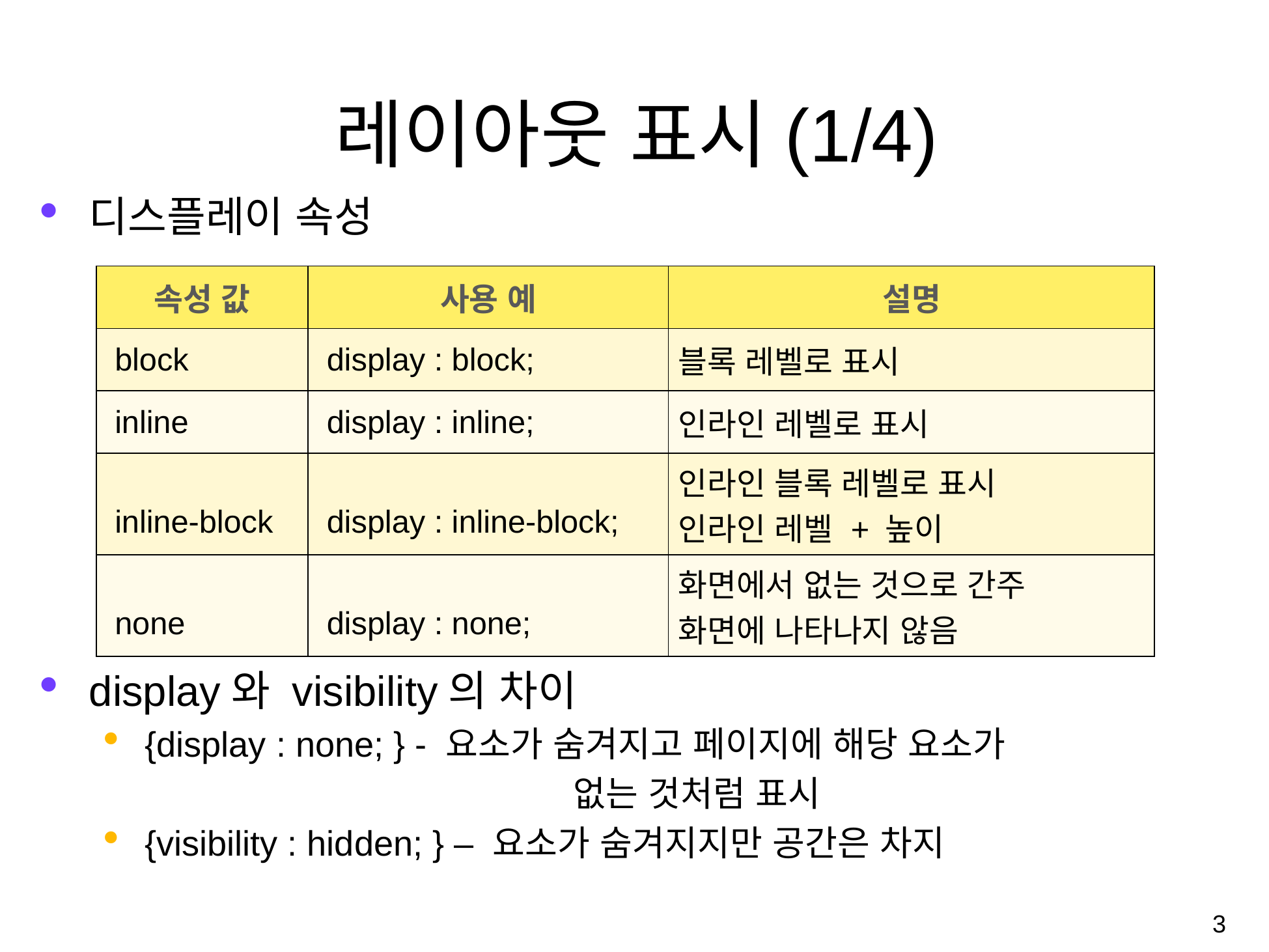

레이아웃 표시(1/4)
디스플레이 속성

display와 visibility의 차이
{display : none; } - 요소가 숨겨지고 페이지에 해당 요소가
				       없는 것처럼 표시
{visibility : hidden; } – 요소가 숨겨지지만 공간은 차지
| 속성 값 | 사용 예 | 설명 |
| --- | --- | --- |
| block | display : block; | 블록 레벨로 표시 |
| inline | display : inline; | 인라인 레벨로 표시 |
| inline-block | display : inline-block; | 인라인 블록 레벨로 표시 인라인 레벨 + 높이 |
| none | display : none; | 화면에서 없는 것으로 간주 화면에 나타나지 않음 |
3